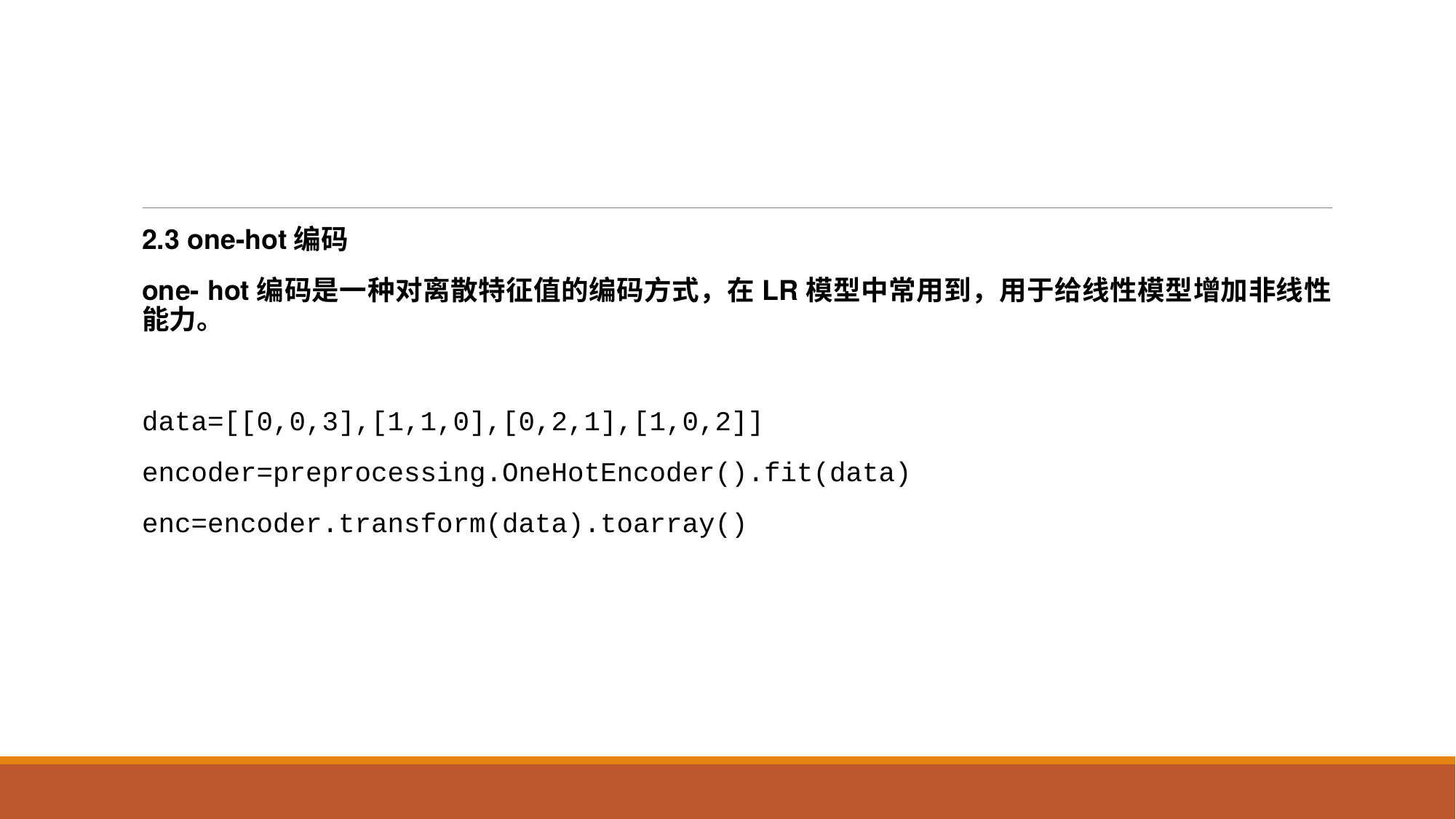

#
2.3 one-hot编码
one- hot编码是一种对离散特征值的编码方式，在LR模型中常用到，用于给线性模型增加非线性能力。

data=[[0,0,3],[1,1,0],[0,2,1],[1,0,2]]
encoder=preprocessing.OneHotEncoder().fit(data)
enc=encoder.transform(data).toarray()